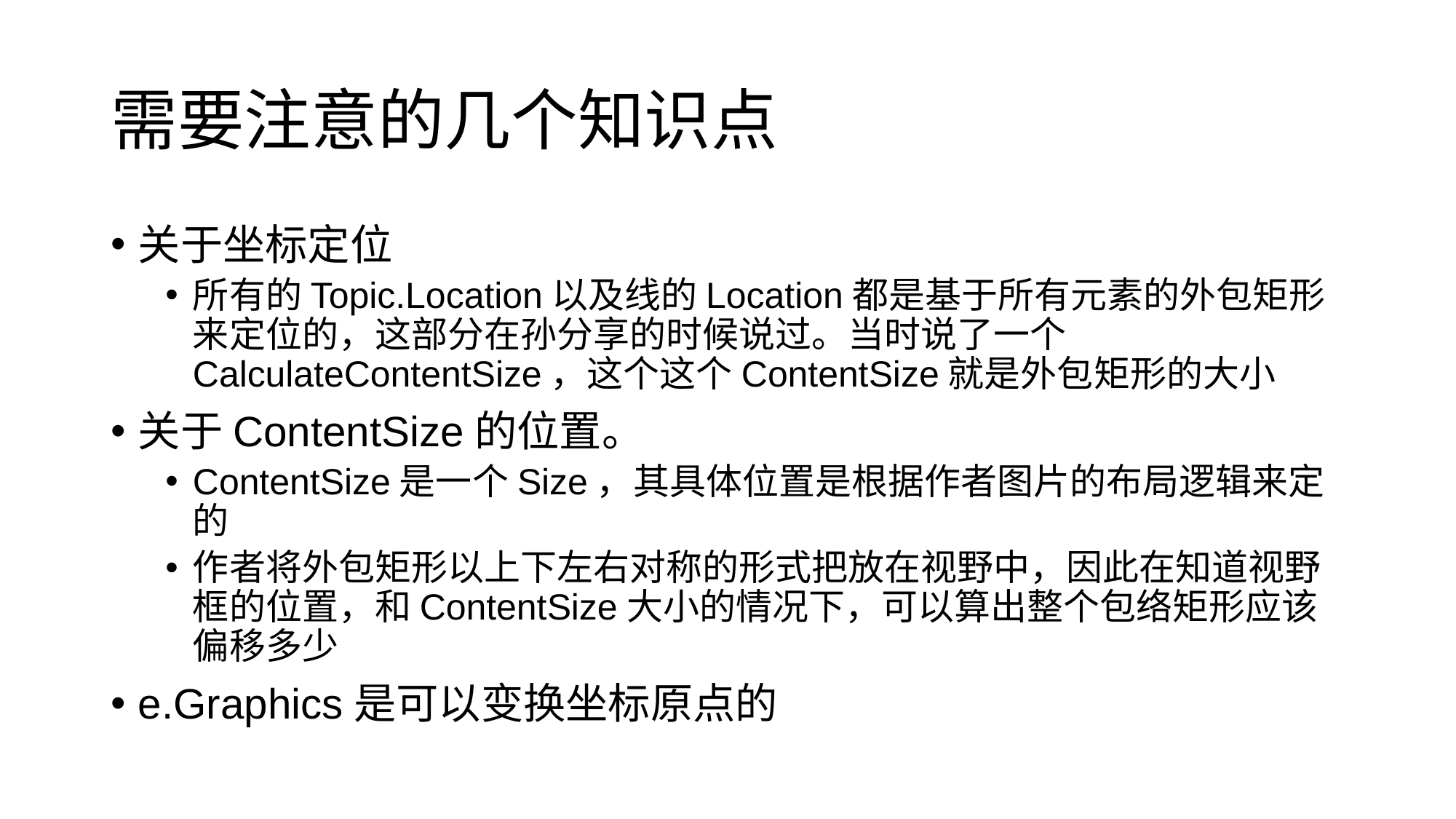

# 需要注意的几个知识点
关于坐标定位
所有的Topic.Location以及线的Location都是基于所有元素的外包矩形来定位的，这部分在孙分享的时候说过。当时说了一个CalculateContentSize，这个这个ContentSize就是外包矩形的大小
关于ContentSize的位置。
ContentSize是一个Size，其具体位置是根据作者图片的布局逻辑来定的
作者将外包矩形以上下左右对称的形式把放在视野中，因此在知道视野框的位置，和ContentSize大小的情况下，可以算出整个包络矩形应该偏移多少
e.Graphics是可以变换坐标原点的